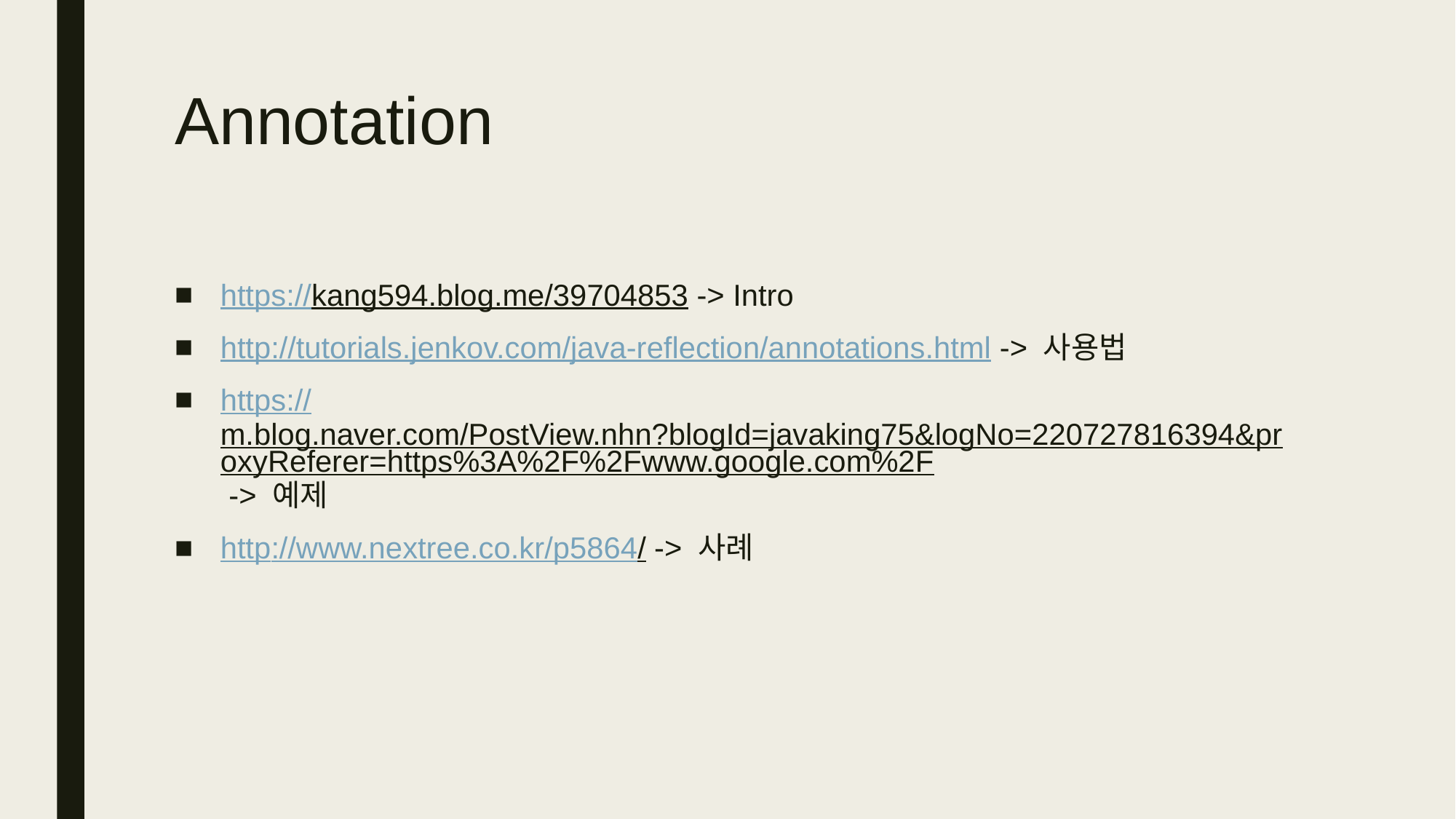

# Annotation
https://kang594.blog.me/39704853 -> Intro
http://tutorials.jenkov.com/java-reflection/annotations.html -> 사용법
https://m.blog.naver.com/PostView.nhn?blogId=javaking75&logNo=220727816394&proxyReferer=https%3A%2F%2Fwww.google.com%2F -> 예제
http://www.nextree.co.kr/p5864/ -> 사례